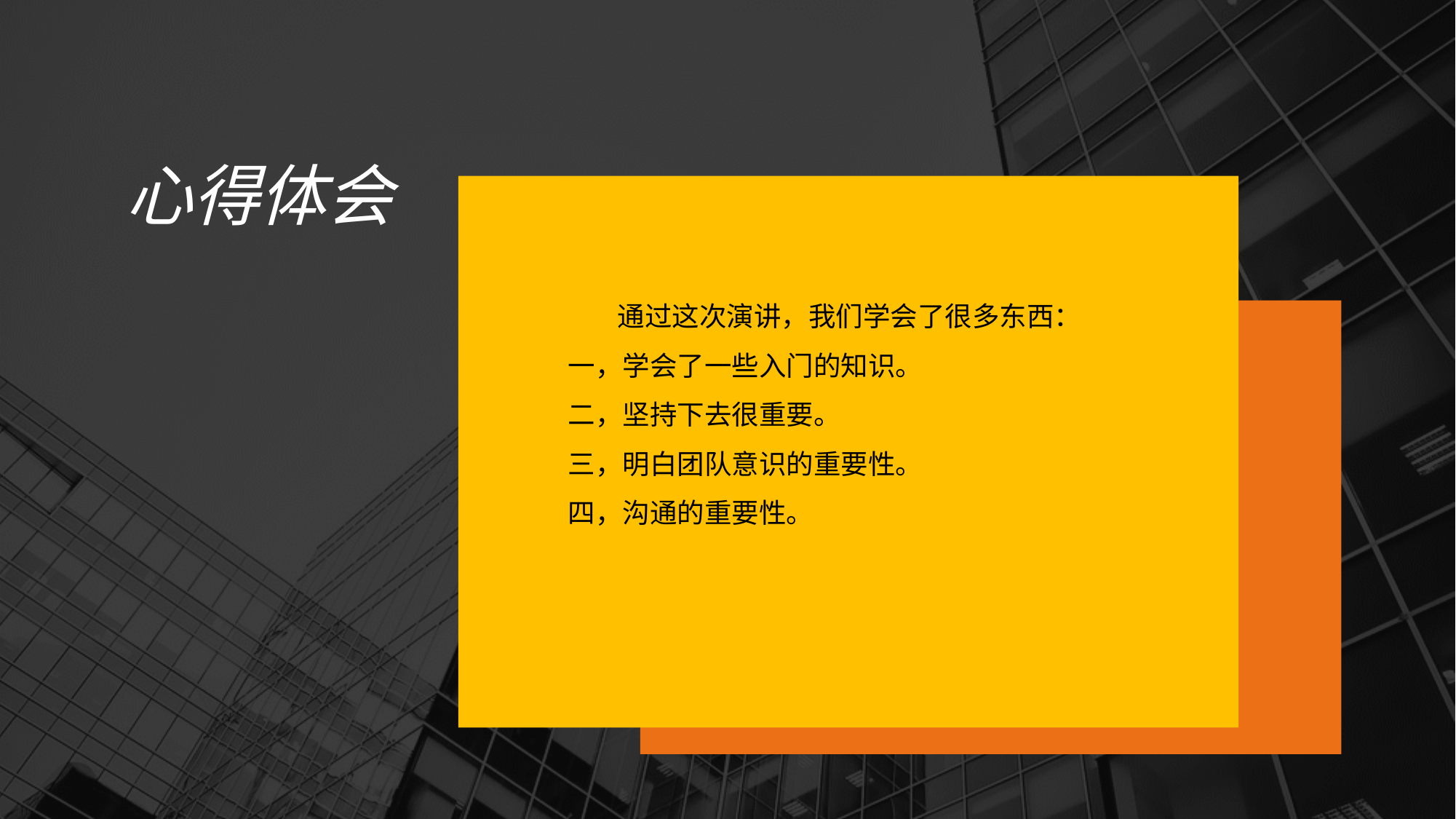

心得体会

       通过这次演讲，我们学会了很多东西：
一，学会了一些入门的知识。
二，坚持下去很重要。
三，明白团队意识的重要性。
四，沟通的重要性。